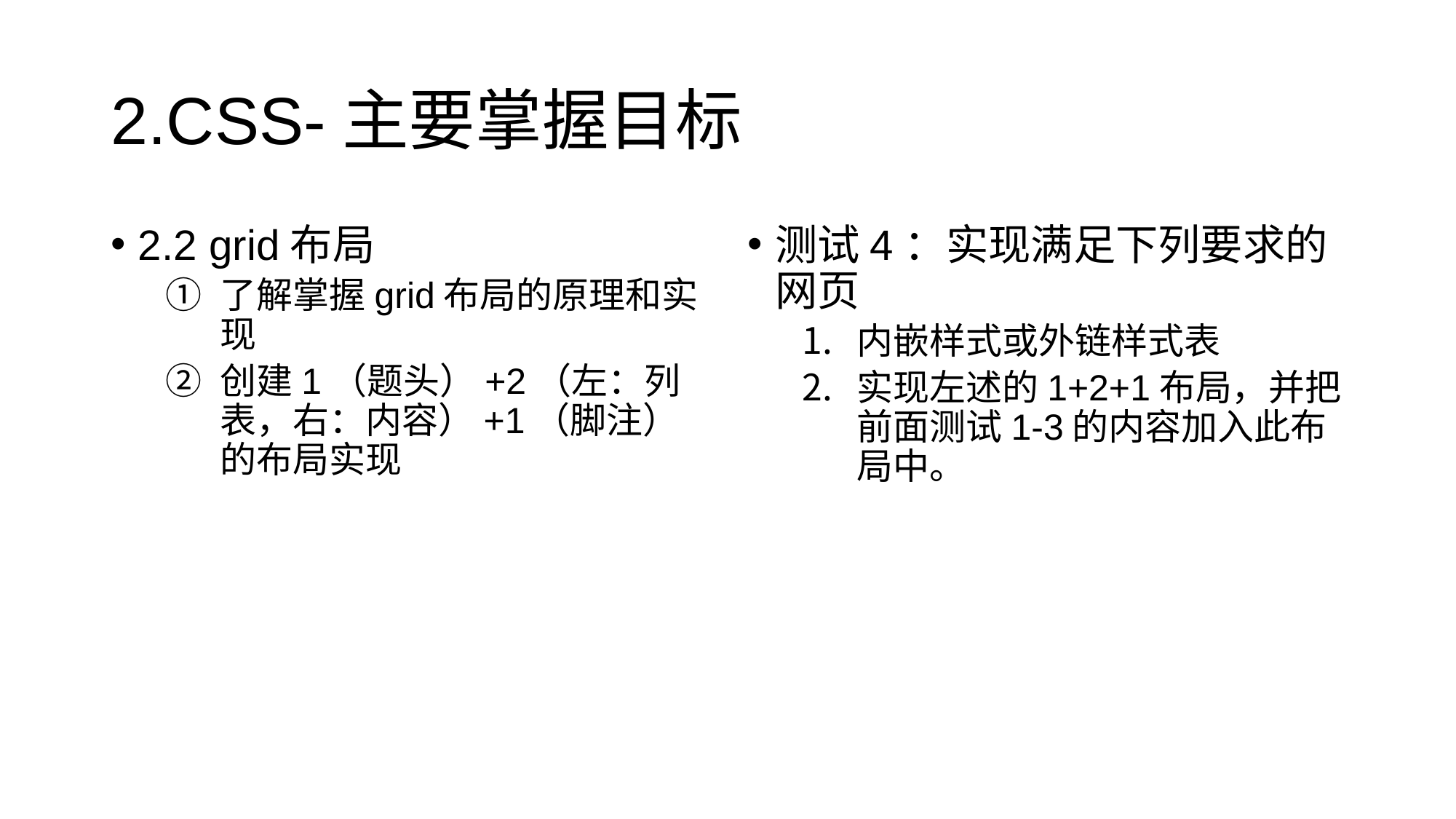

# 2.CSS-主要掌握目标
2.2 grid布局
了解掌握grid布局的原理和实现
创建1（题头）+2（左：列表，右：内容）+1（脚注）的布局实现
测试4：实现满足下列要求的网页
内嵌样式或外链样式表
实现左述的1+2+1布局，并把前面测试1-3的内容加入此布局中。